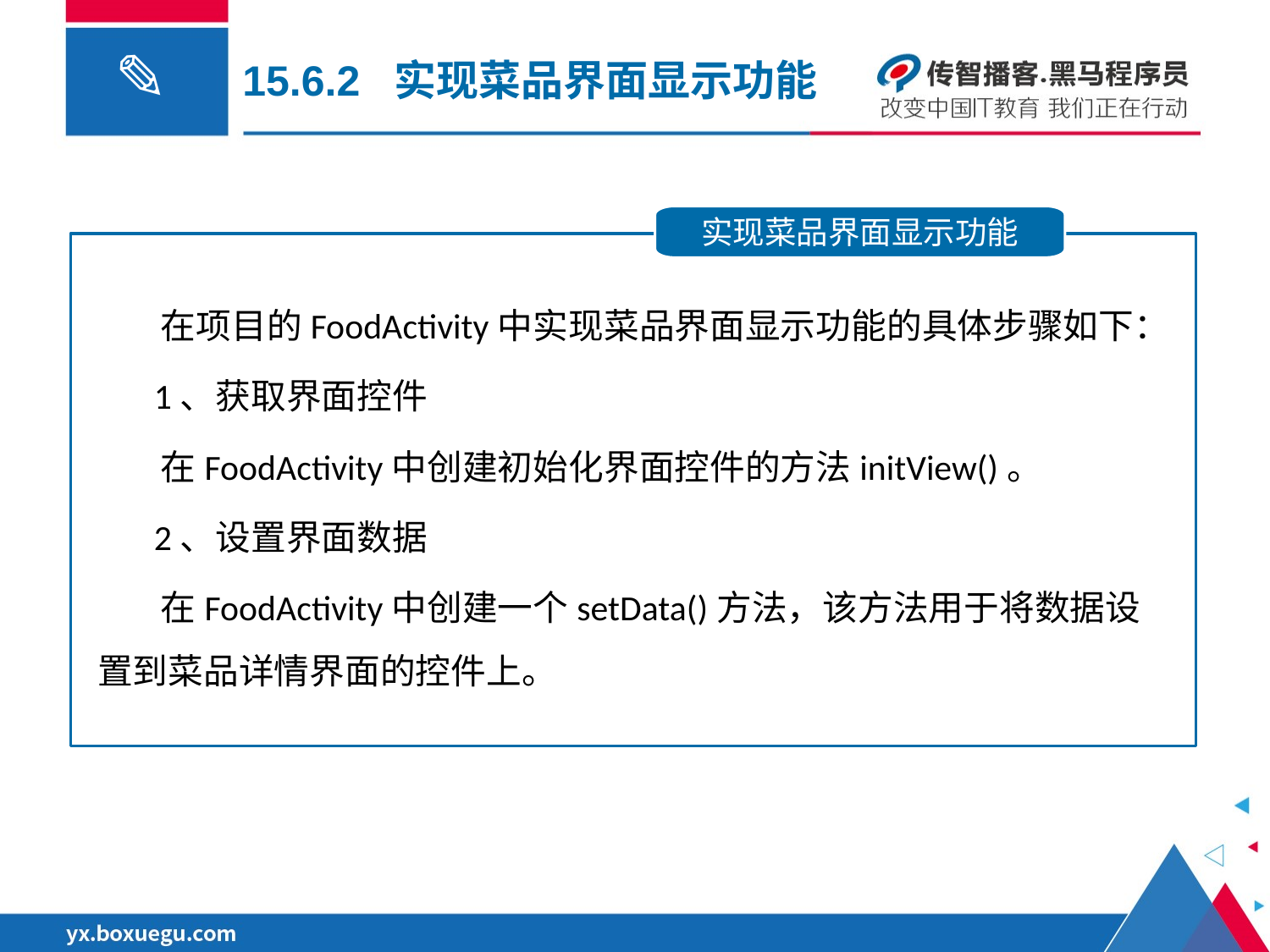

15.6.2  实现菜品界面显示功能
实现菜品界面显示功能

       在项目的FoodActivity中实现菜品界面显示功能的具体步骤如下：
       1、获取界面控件
       在FoodActivity中创建初始化界面控件的方法initView()。
       2、设置界面数据
       在FoodActivity中创建一个setData()方法，该方法用于将数据设置到菜品详情界面的控件上。